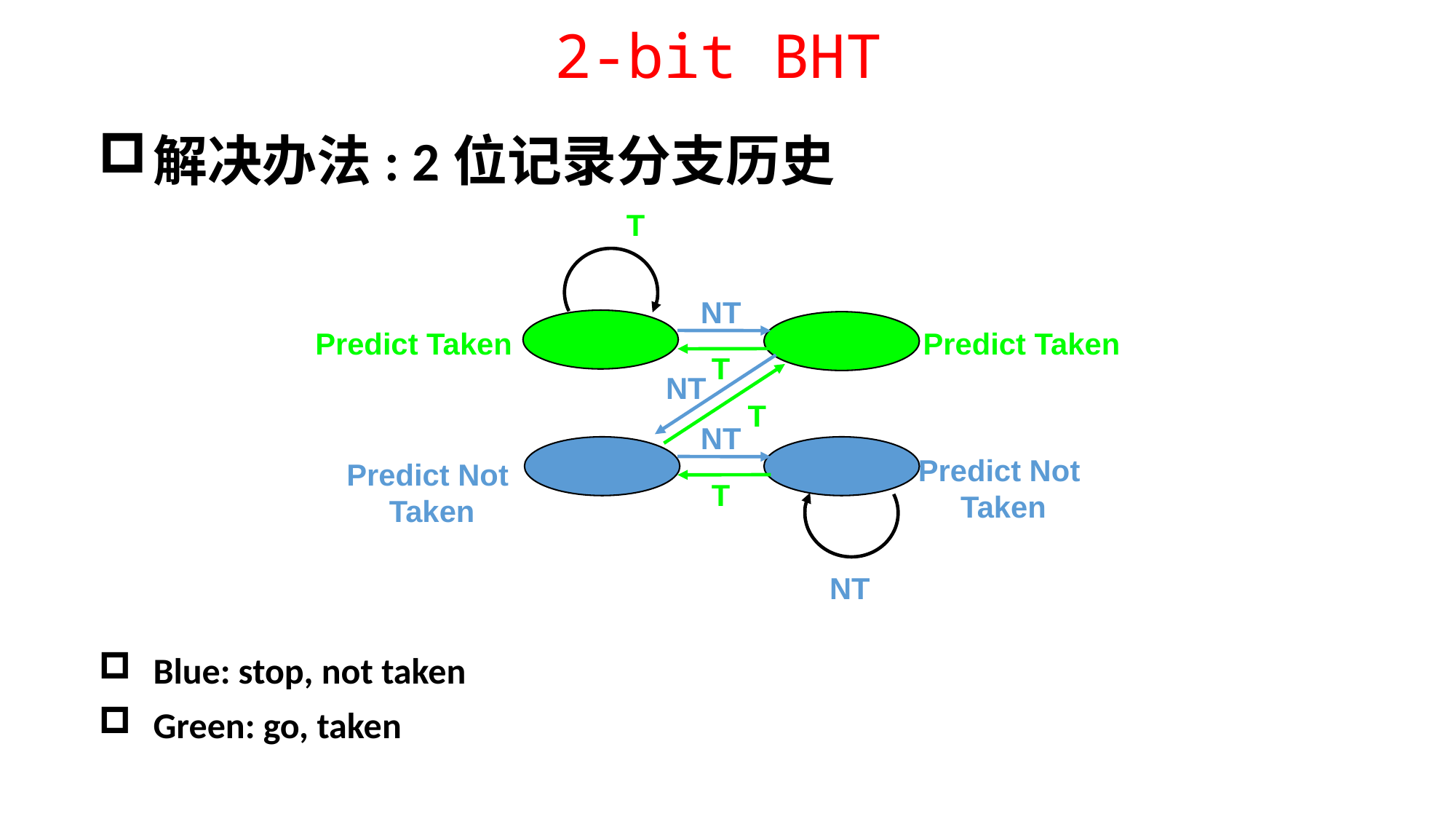

# 2-bit BHT
解决办法: 2位记录分支历史

Blue: stop, not taken
Green: go, taken
T

NT

Predict Taken
Predict Taken

T

NT

T
NT

Predict Not
Taken
Predict Not
Taken

T

NT